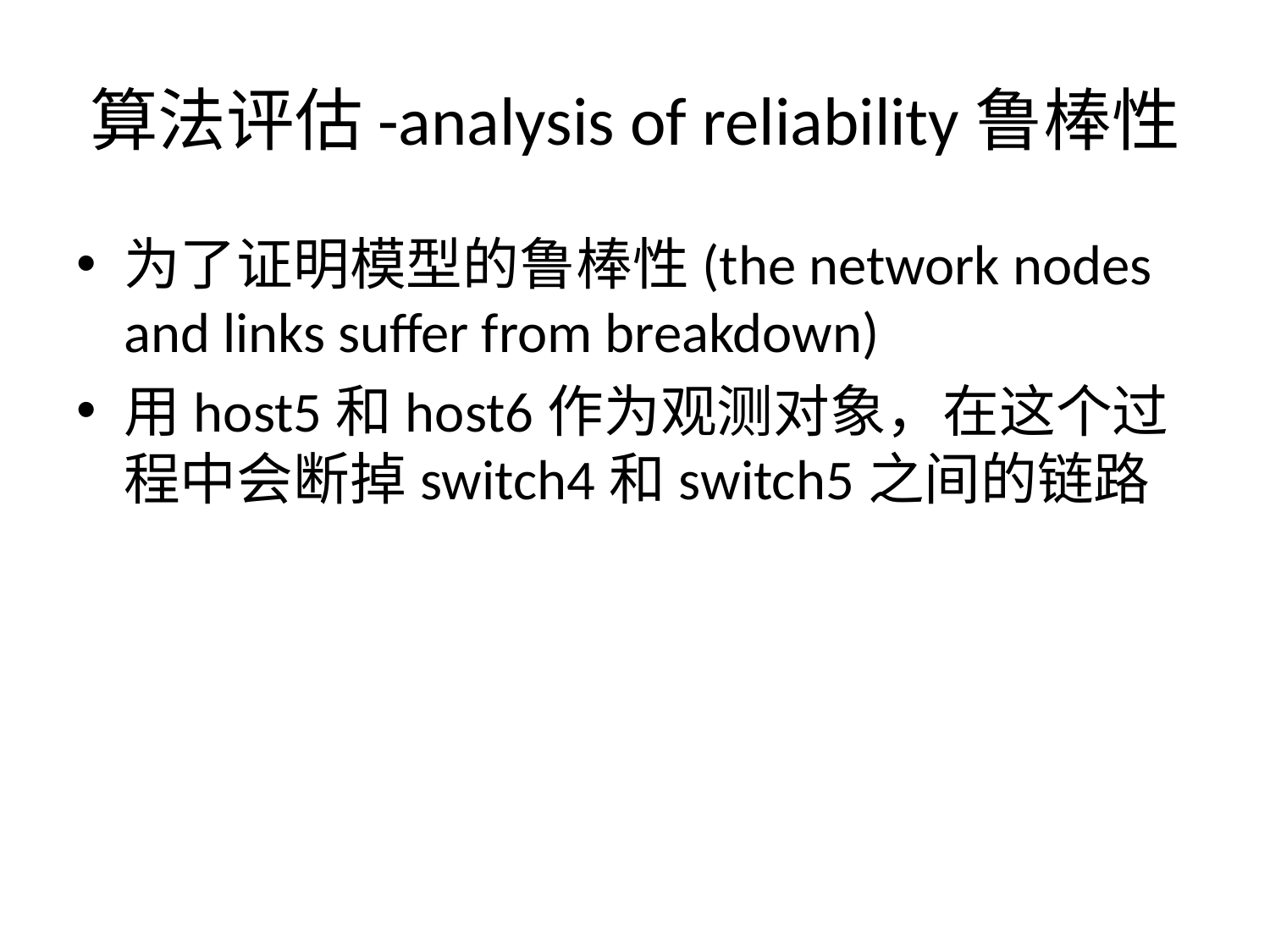

# 算法评估-analysis of reliability鲁棒性
为了证明模型的鲁棒性(the network nodes and links suffer from breakdown)
用host5和host6作为观测对象，在这个过程中会断掉switch4和switch5之间的链路